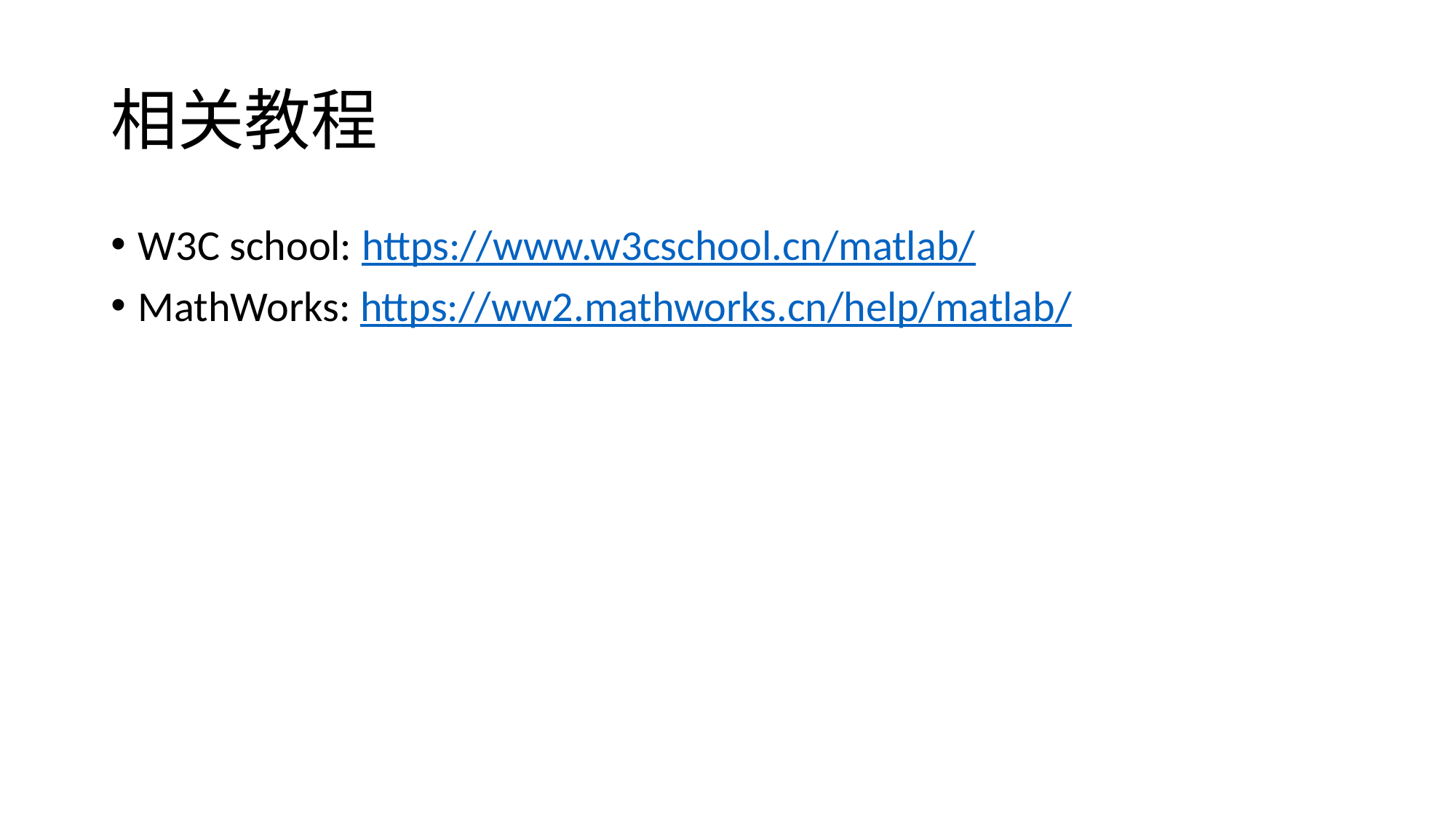

# 相关教程
W3C school: https://www.w3cschool.cn/matlab/
MathWorks: https://ww2.mathworks.cn/help/matlab/